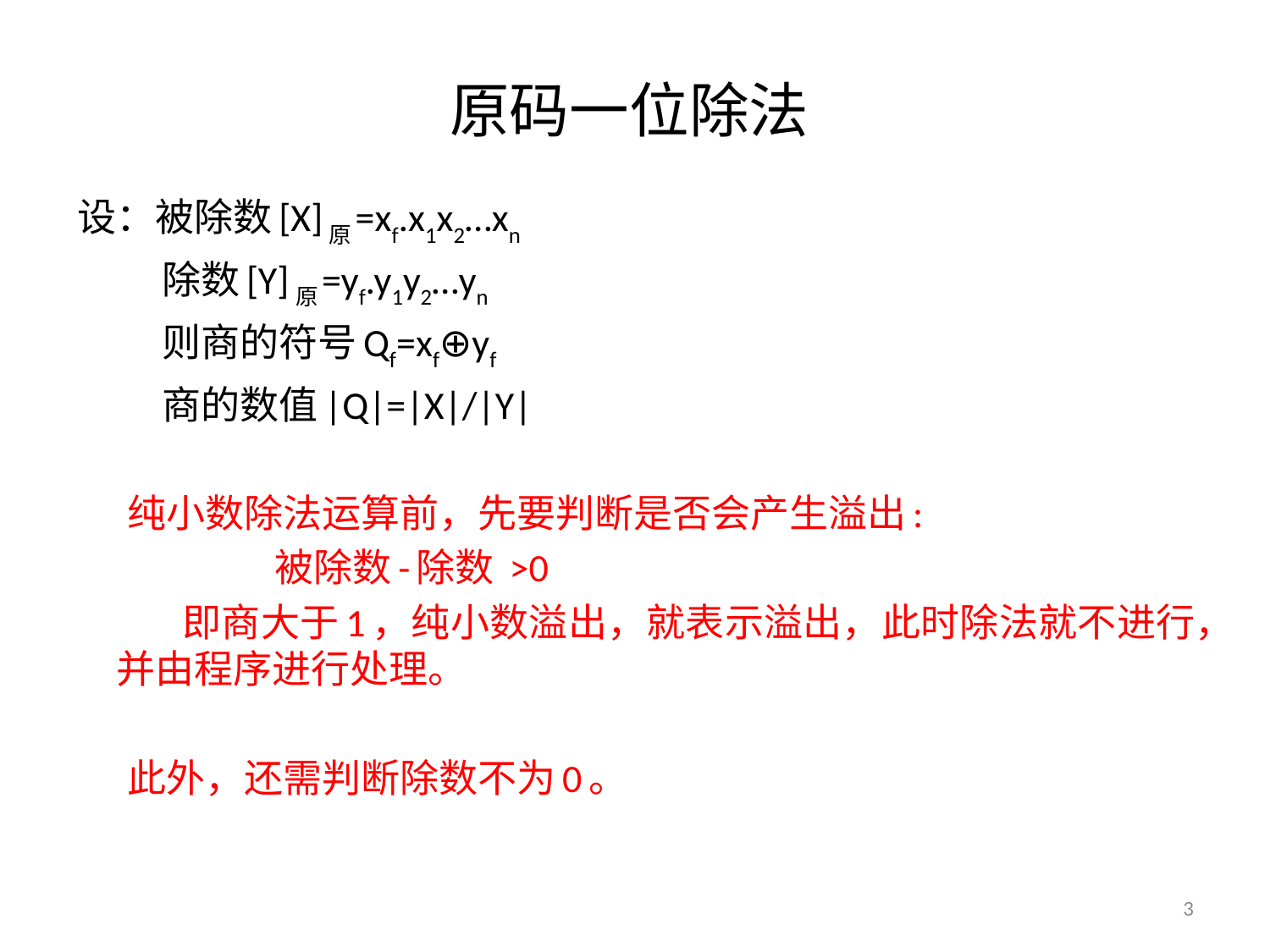

# 原码一位除法
设：被除数[X]原=xf.x1x2…xn
         除数[Y]原=yf.y1y2…yn
         则商的符号Qf=xf⊕yf
         商的数值|Q|=|X|/|Y|

     纯小数除法运算前，先要判断是否会产生溢出:
                      被除数-除数 >0
           即商大于1，纯小数溢出，就表示溢出，此时除法就不进行，并由程序进行处理。

     此外，还需判断除数不为0。
3